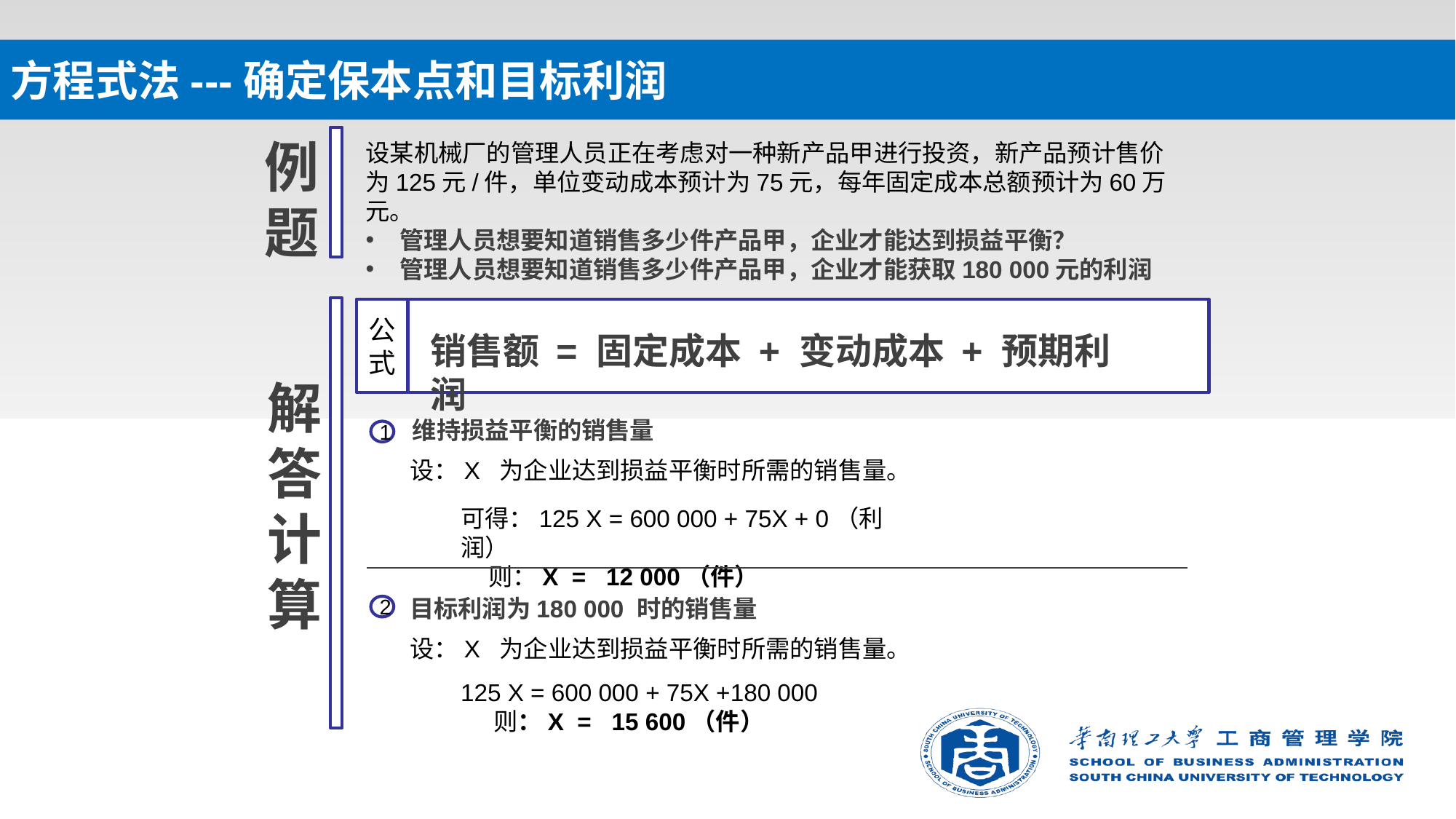

# 方程式法---确定保本点和目标利润

例
题
设某机械厂的管理人员正在考虑对一种新产品甲进行投资，新产品预计售价为125元/件，单位变动成本预计为75元，每年固定成本总额预计为60万元。
管理人员想要知道销售多少件产品甲，企业才能达到损益平衡？
管理人员想要知道销售多少件产品甲，企业才能获取180 000元的利润

公式

销售额 = 固定成本 + 变动成本 + 预期利润
解答计算
维持损益平衡的销售量
1
设：X  为企业达到损益平衡时所需的销售量。
可得：125 X = 600 000 + 75X + 0（利润）
    则：X  =   12 000（件）
目标利润为180 000 时的销售量
2
设：X  为企业达到损益平衡时所需的销售量。
125 X = 600 000 + 75X +180 000
     则：X  =   15 600（件）